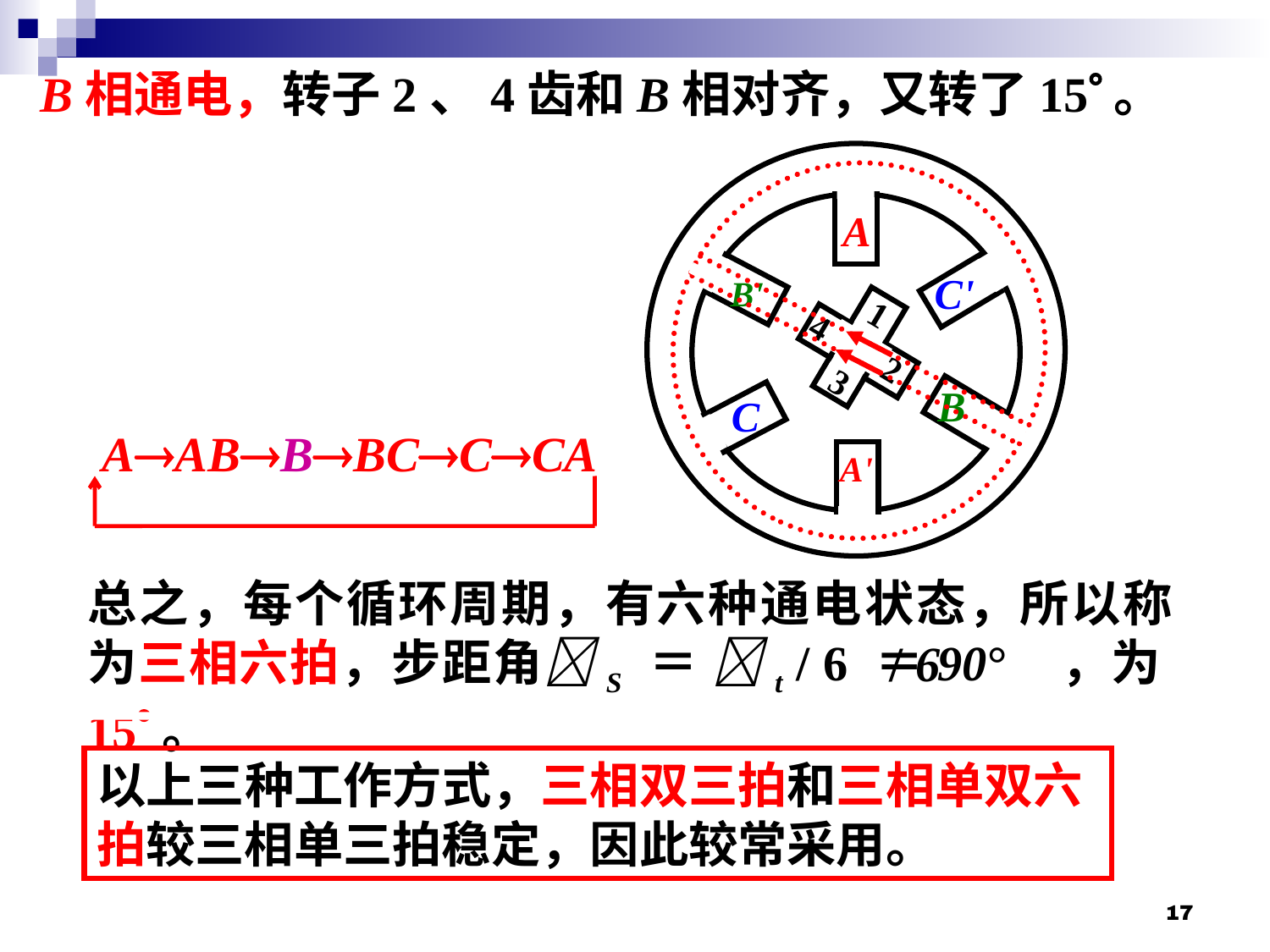

B相通电，转子2、4齿和B相对齐，又转了15°。

A
C'
B'
B
C
A'

1

4
2
3

A→AB→B→BC→C→CA

总之，每个循环周期，有六种通电状态，所以称为三相六拍，步距角θS ＝ θt / 6 ＝90°   ，为15°。
/ 6

以上三种工作方式，三相双三拍和三相单双六拍较三相单三拍稳定，因此较常采用。
17